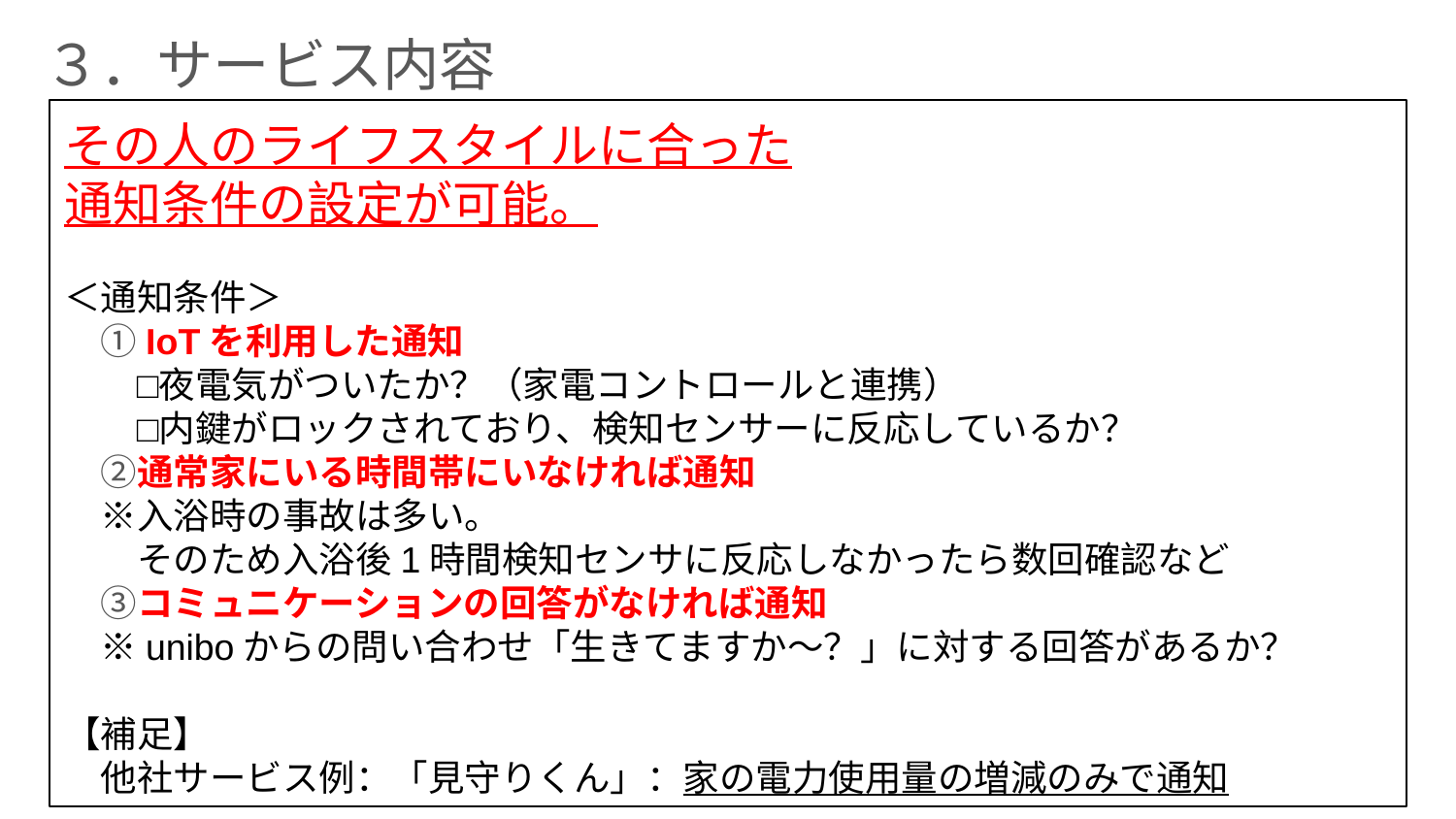

# ３．サービス内容
その人のライフスタイルに合った
通知条件の設定が可能。

＜通知条件＞
　①IoTを利用した通知
　　□夜電気がついたか？（家電コントロールと連携）
　　□内鍵がロックされており、検知センサーに反応しているか？
　②通常家にいる時間帯にいなければ通知
　※入浴時の事故は多い。
　　そのため入浴後1時間検知センサに反応しなかったら数回確認など
　③コミュニケーションの回答がなければ通知
　※uniboからの問い合わせ「生きてますか〜？」に対する回答があるか？

【補足】
　他社サービス例：「見守りくん」：家の電力使用量の増減のみで通知